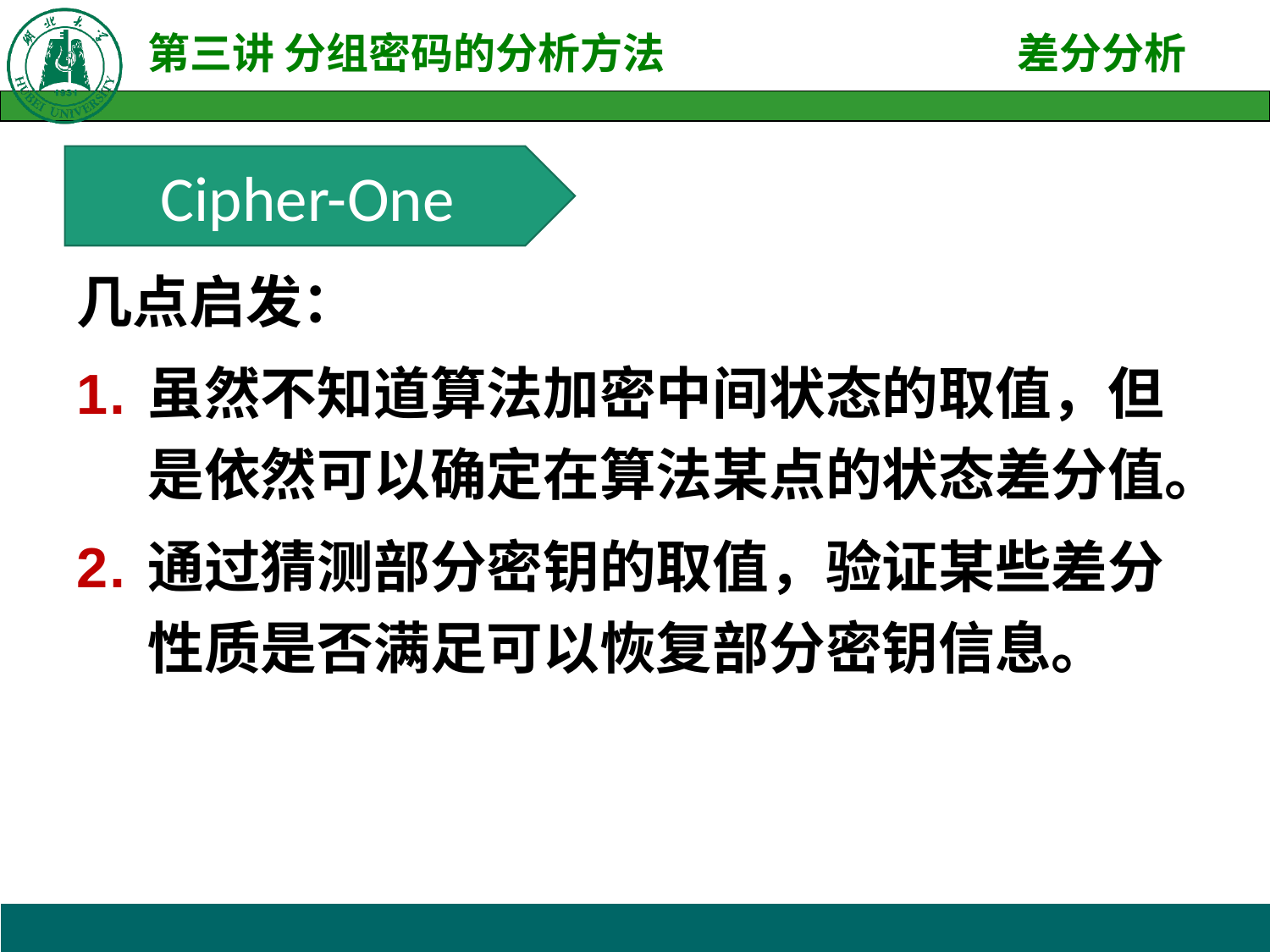

Cipher-One
几点启发：
虽然不知道算法加密中间状态的取值，但是依然可以确定在算法某点的状态差分值。
通过猜测部分密钥的取值，验证某些差分性质是否满足可以恢复部分密钥信息。